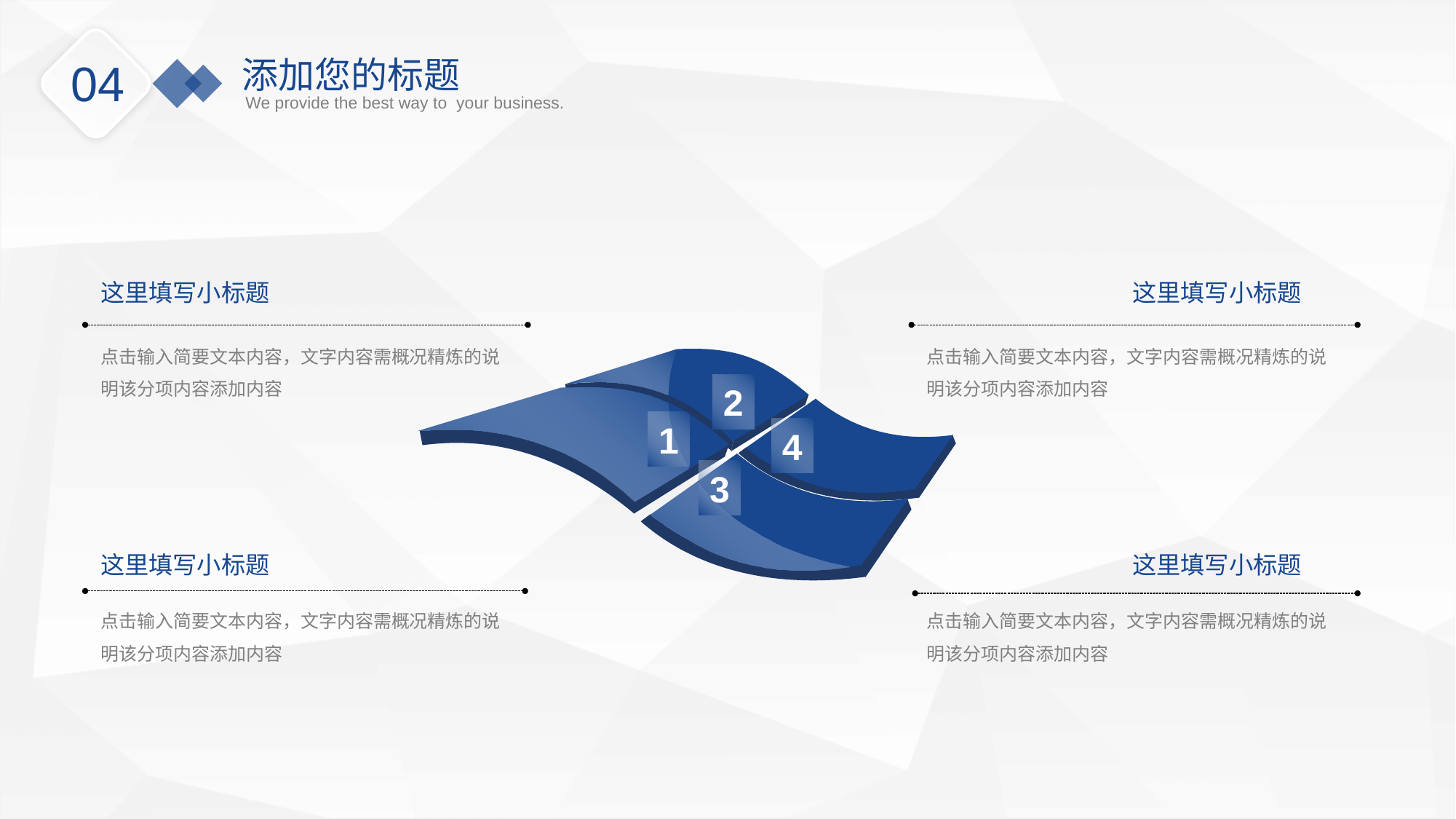

添加您的标题
We provide the best way to  your business.
04

这里填写小标题
这里填写小标题
点击输入简要文本内容，文字内容需概况精炼的说明该分项内容添加内容
点击输入简要文本内容，文字内容需概况精炼的说明该分项内容添加内容

2

1

4

3
这里填写小标题
这里填写小标题
点击输入简要文本内容，文字内容需概况精炼的说明该分项内容添加内容
点击输入简要文本内容，文字内容需概况精炼的说明该分项内容添加内容